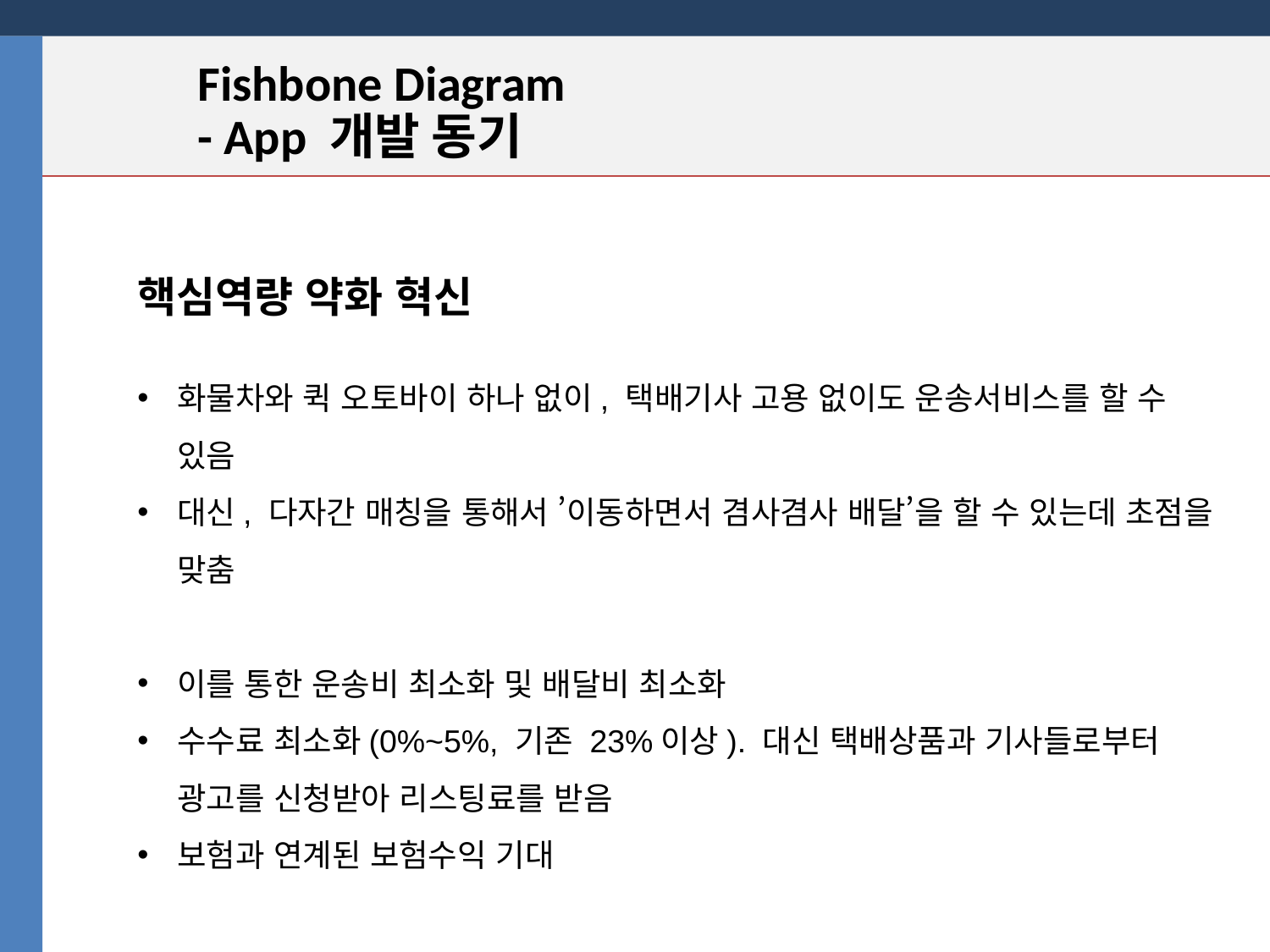

Fishbone Diagram
- App 개발 동기
핵심역량 약화 혁신

화물차와 퀵 오토바이 하나 없이, 택배기사 고용 없이도 운송서비스를 할 수 있음
대신, 다자간 매칭을 통해서 ’이동하면서 겸사겸사 배달’을 할 수 있는데 초점을 맞춤

이를 통한 운송비 최소화 및 배달비 최소화
수수료 최소화(0%~5%, 기존 23%이상). 대신 택배상품과 기사들로부터 광고를 신청받아 리스팅료를 받음
보험과 연계된 보험수익 기대